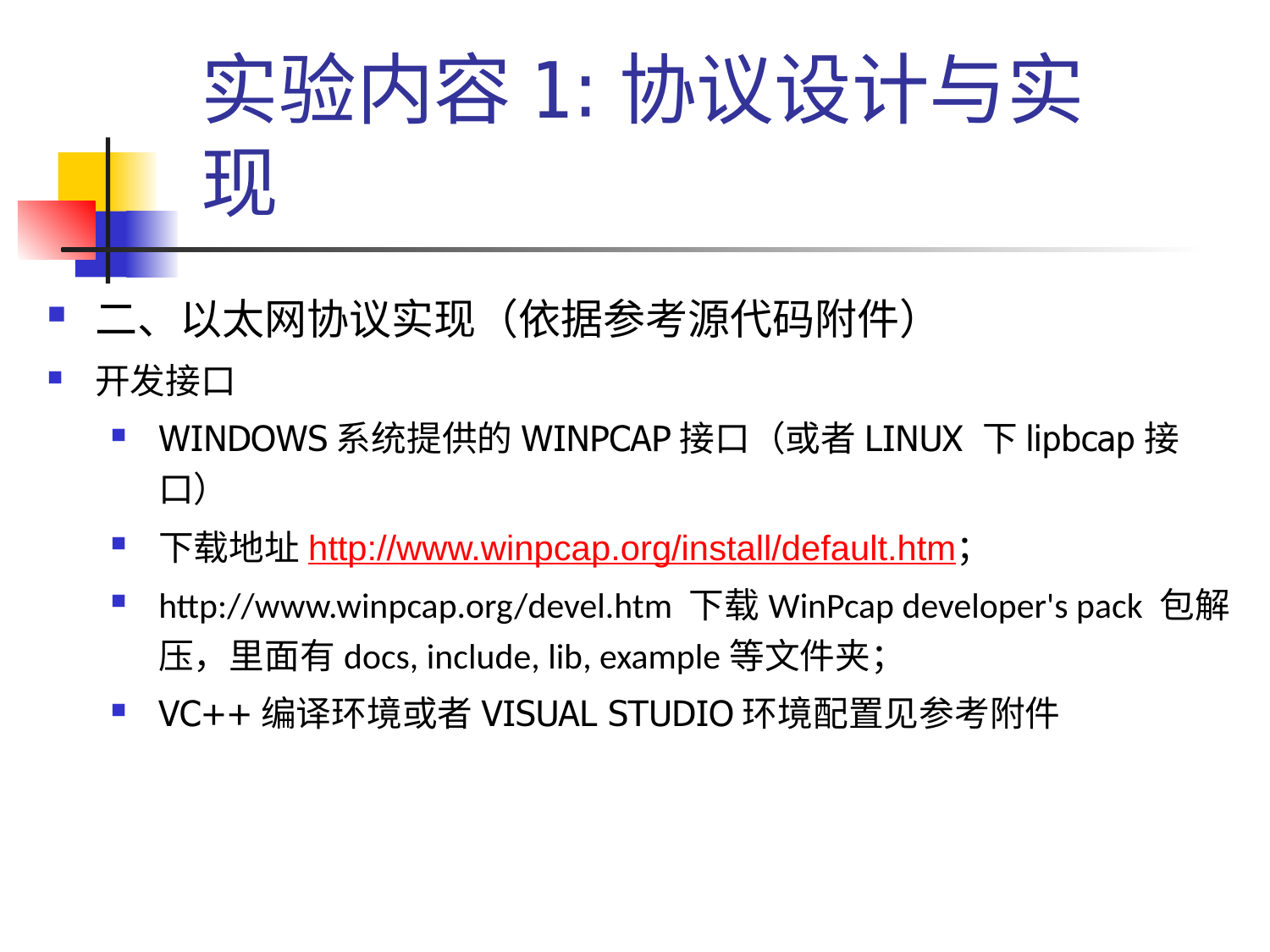

# 实验内容1:协议设计与实现
二、以太网协议实现（依据参考源代码附件）
开发接口
WINDOWS系统提供的WINPCAP接口（或者LINUX 下lipbcap接口）
下载地址http://www.winpcap.org/install/default.htm；
http://www.winpcap.org/devel.htm 下载WinPcap developer's pack 包解压，里面有docs, include, lib, example等文件夹；
VC++编译环境或者VISUAL STUDIO环境配置见参考附件